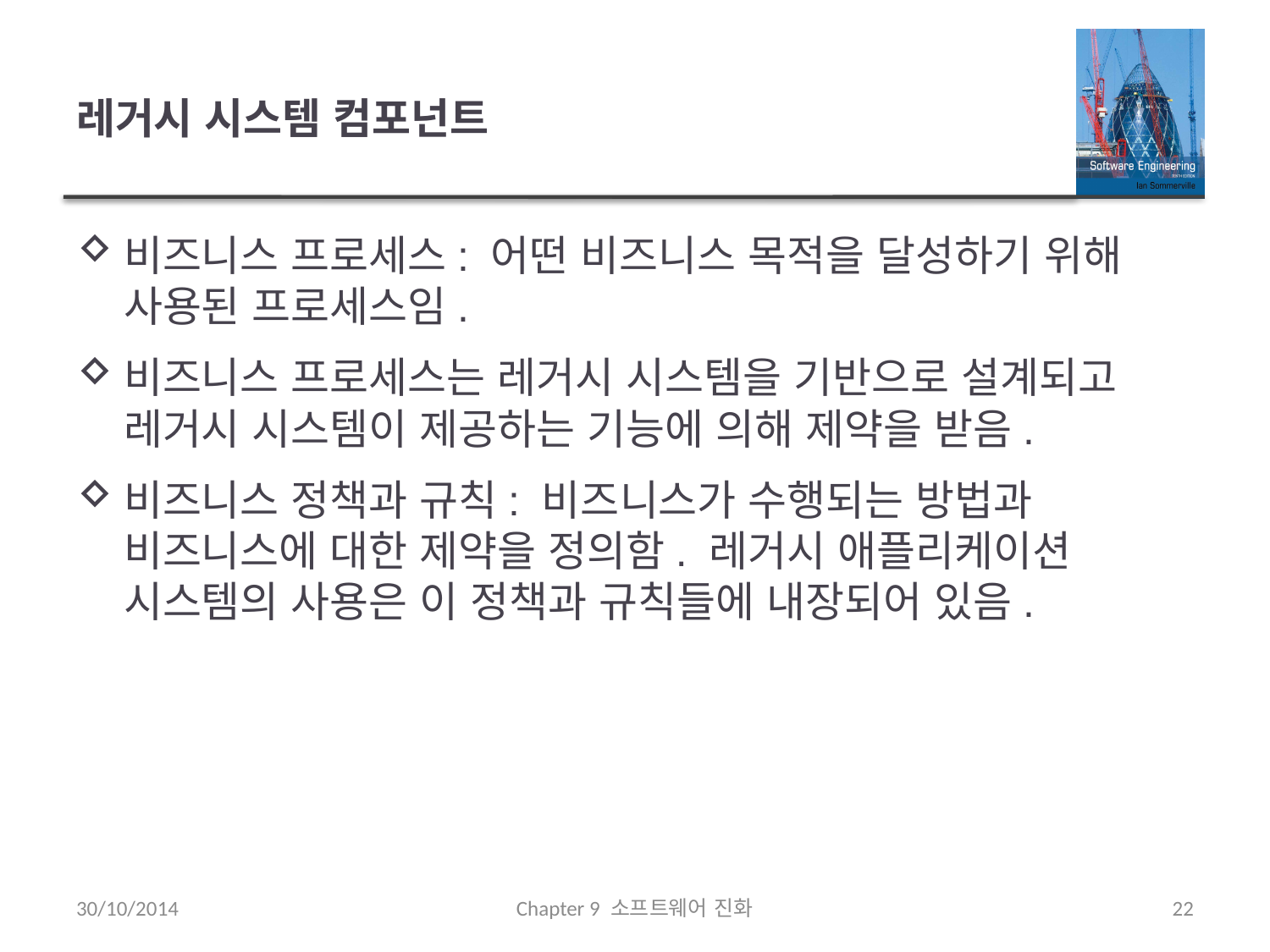

# 레거시 시스템 컴포넌트
비즈니스 프로세스: 어떤 비즈니스 목적을 달성하기 위해 사용된 프로세스임.
비즈니스 프로세스는 레거시 시스템을 기반으로 설계되고 레거시 시스템이 제공하는 기능에 의해 제약을 받음.
비즈니스 정책과 규칙: 비즈니스가 수행되는 방법과 비즈니스에 대한 제약을 정의함. 레거시 애플리케이션 시스템의 사용은 이 정책과 규칙들에 내장되어 있음.
30/10/2014
Chapter 9 소프트웨어 진화
22